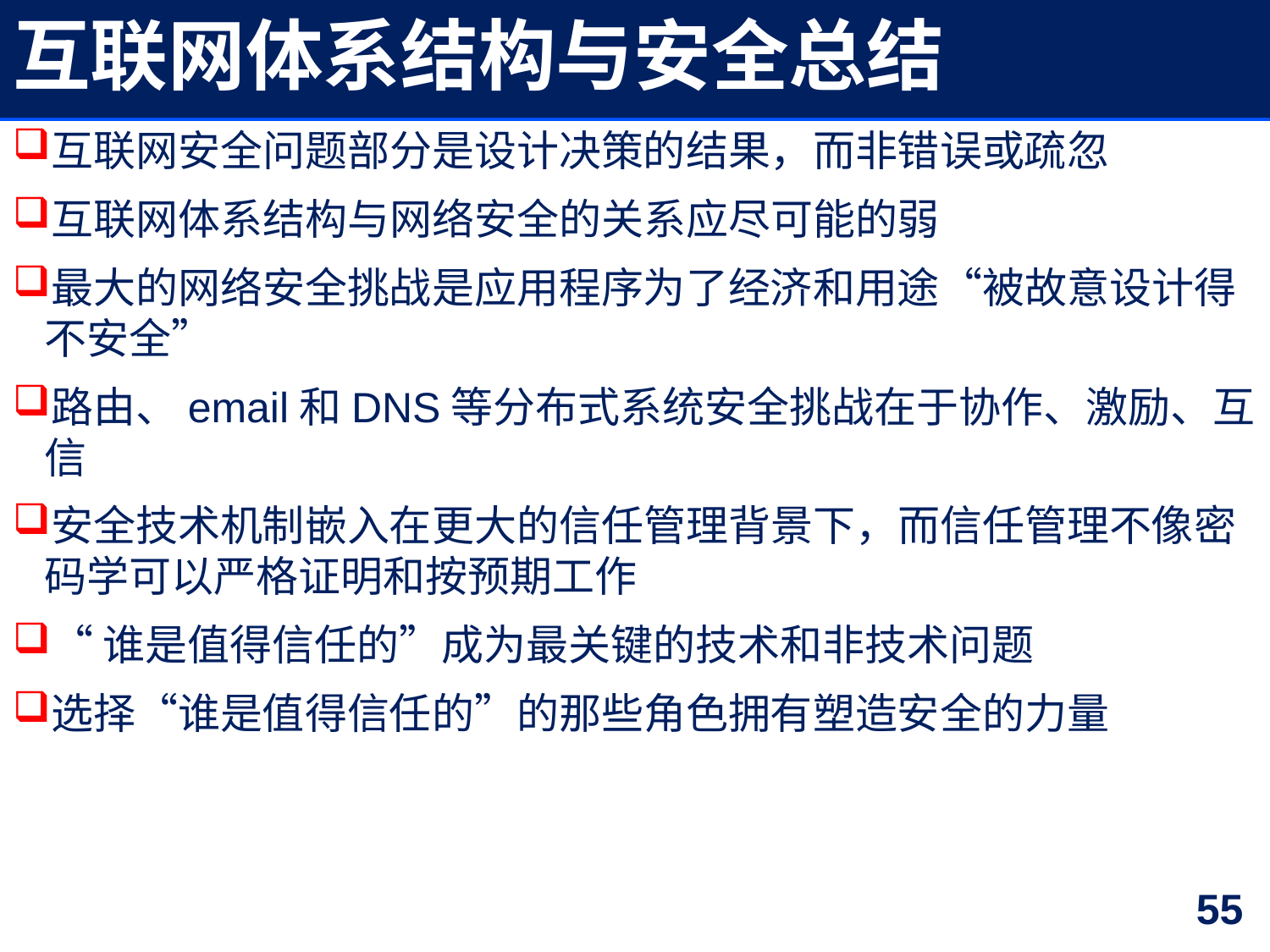

# 互联网体系结构与安全总结
互联网安全问题部分是设计决策的结果，而非错误或疏忽
互联网体系结构与网络安全的关系应尽可能的弱
最大的网络安全挑战是应用程序为了经济和用途“被故意设计得不安全”
路由、email和DNS等分布式系统安全挑战在于协作、激励、互信
安全技术机制嵌入在更大的信任管理背景下，而信任管理不像密码学可以严格证明和按预期工作
“谁是值得信任的”成为最关键的技术和非技术问题
选择“谁是值得信任的”的那些角色拥有塑造安全的力量

55